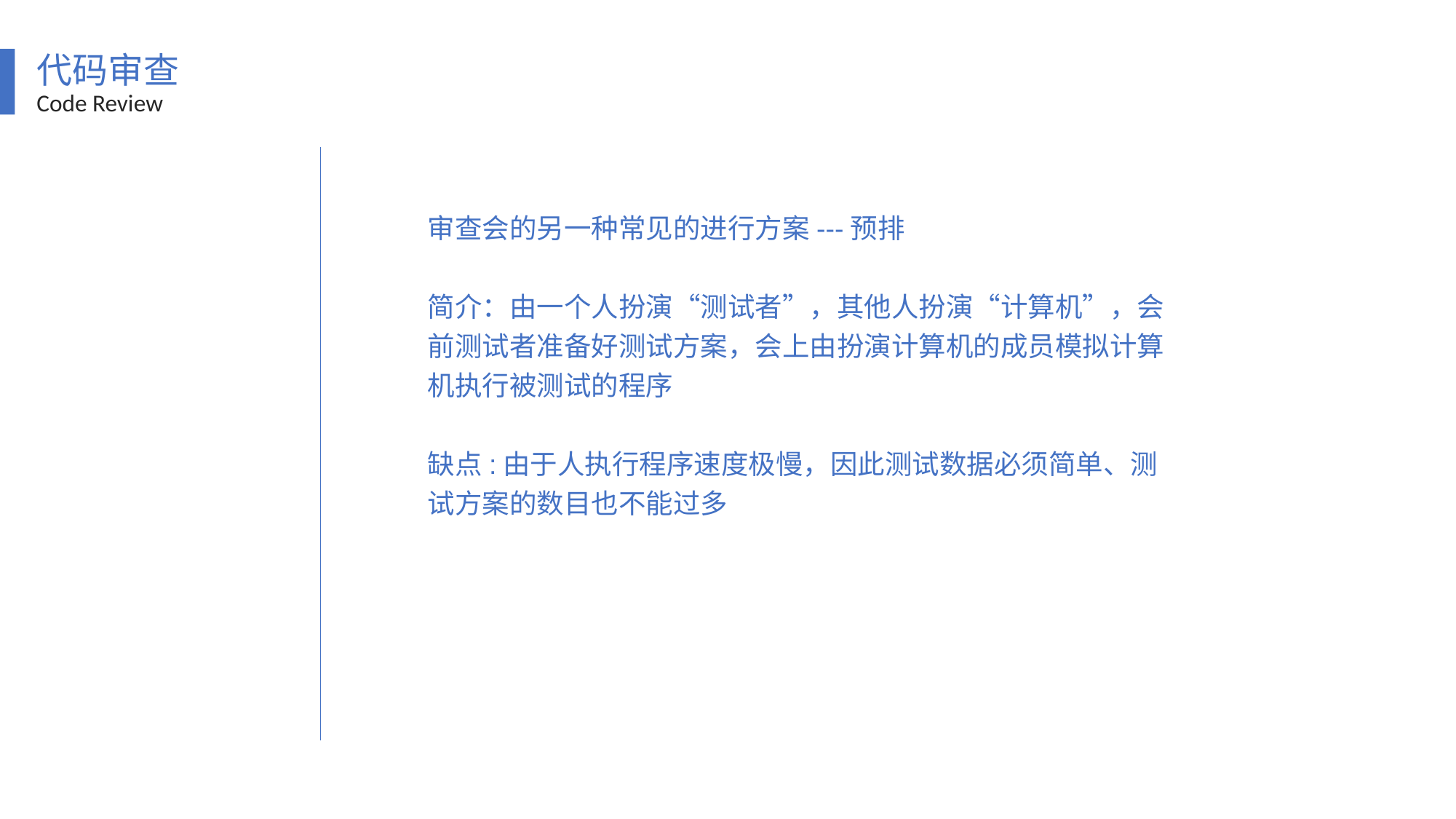

代码审查
Code Review
审查会的另一种常见的进行方案---预排

简介：由一个人扮演“测试者”，其他人扮演“计算机”，会前测试者准备好测试方案，会上由扮演计算机的成员模拟计算机执行被测试的程序

缺点:由于人执行程序速度极慢，因此测试数据必须简单、测试方案的数目也不能过多